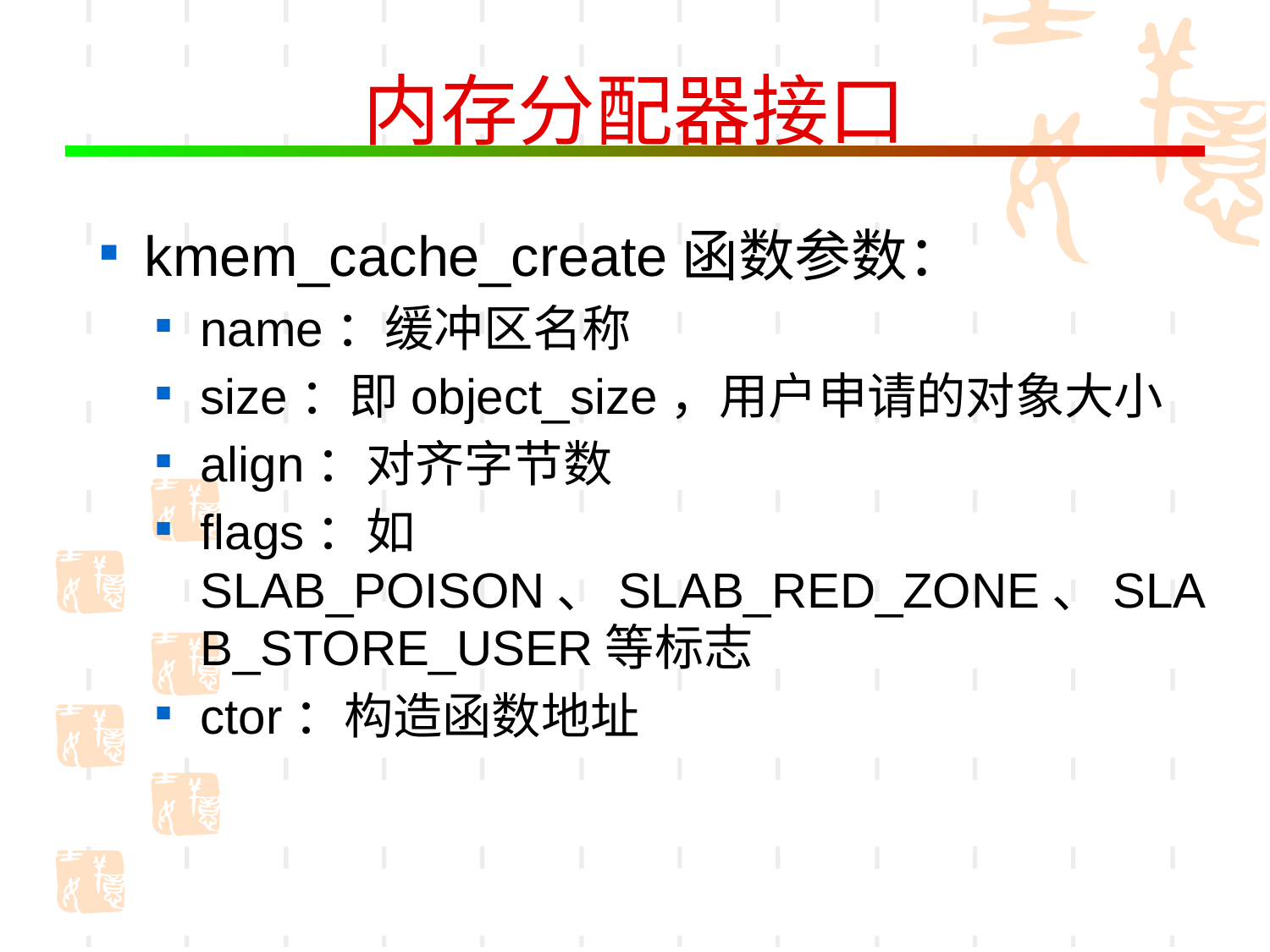

# 内存分配器接口
kmem_cache_create函数参数：
name：缓冲区名称
size：即object_size，用户申请的对象大小
align：对齐字节数
flags：如SLAB_POISON、SLAB_RED_ZONE、SLAB_STORE_USER等标志
ctor：构造函数地址